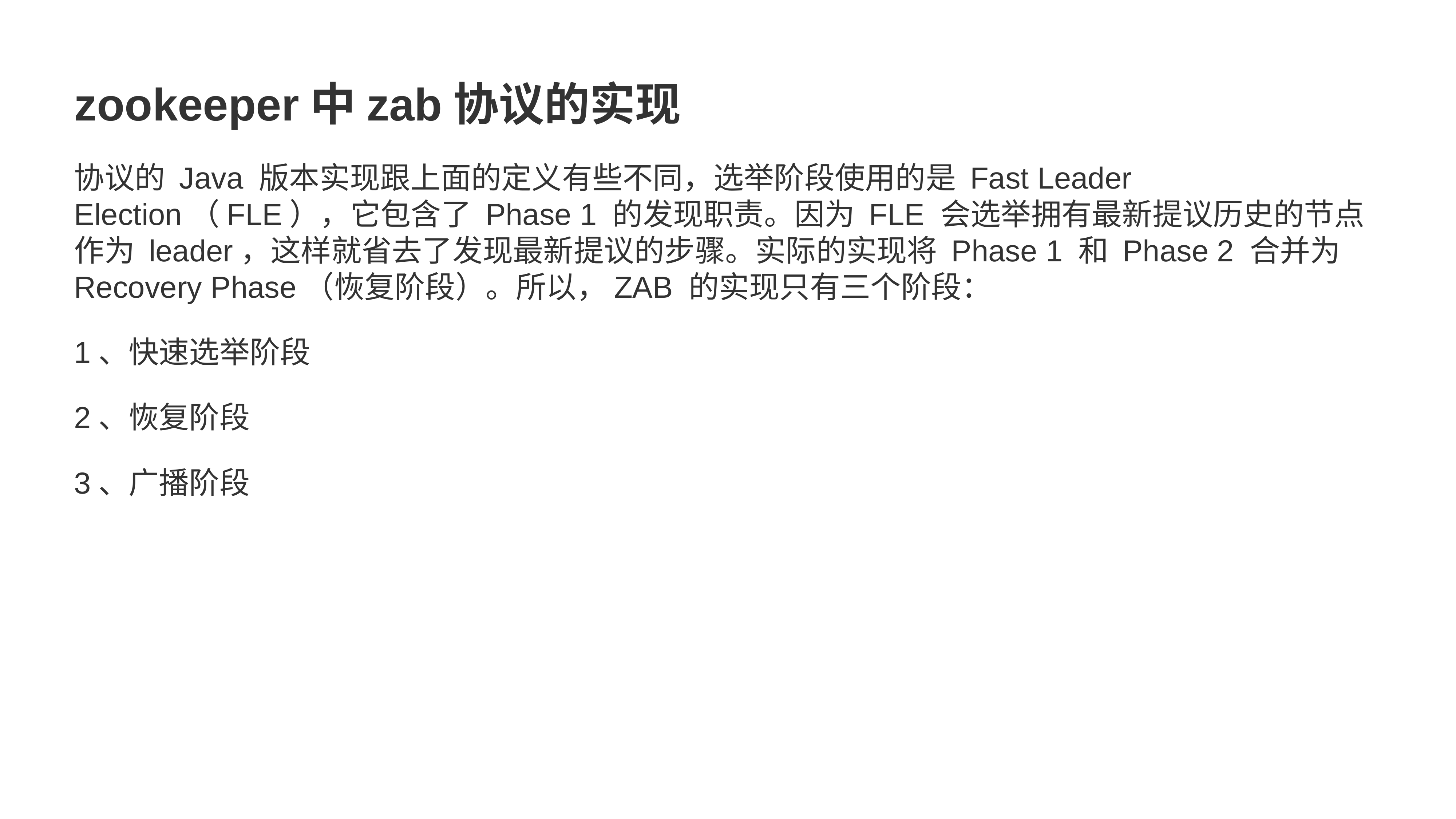

zookeeper中zab协议的实现
协议的 Java 版本实现跟上面的定义有些不同，选举阶段使用的是 Fast Leader Election（FLE），它包含了 Phase 1 的发现职责。因为 FLE 会选举拥有最新提议历史的节点作为 leader，这样就省去了发现最新提议的步骤。实际的实现将 Phase 1 和 Phase 2 合并为 Recovery Phase（恢复阶段）。所以，ZAB 的实现只有三个阶段：
1、快速选举阶段
2、恢复阶段
3、广播阶段